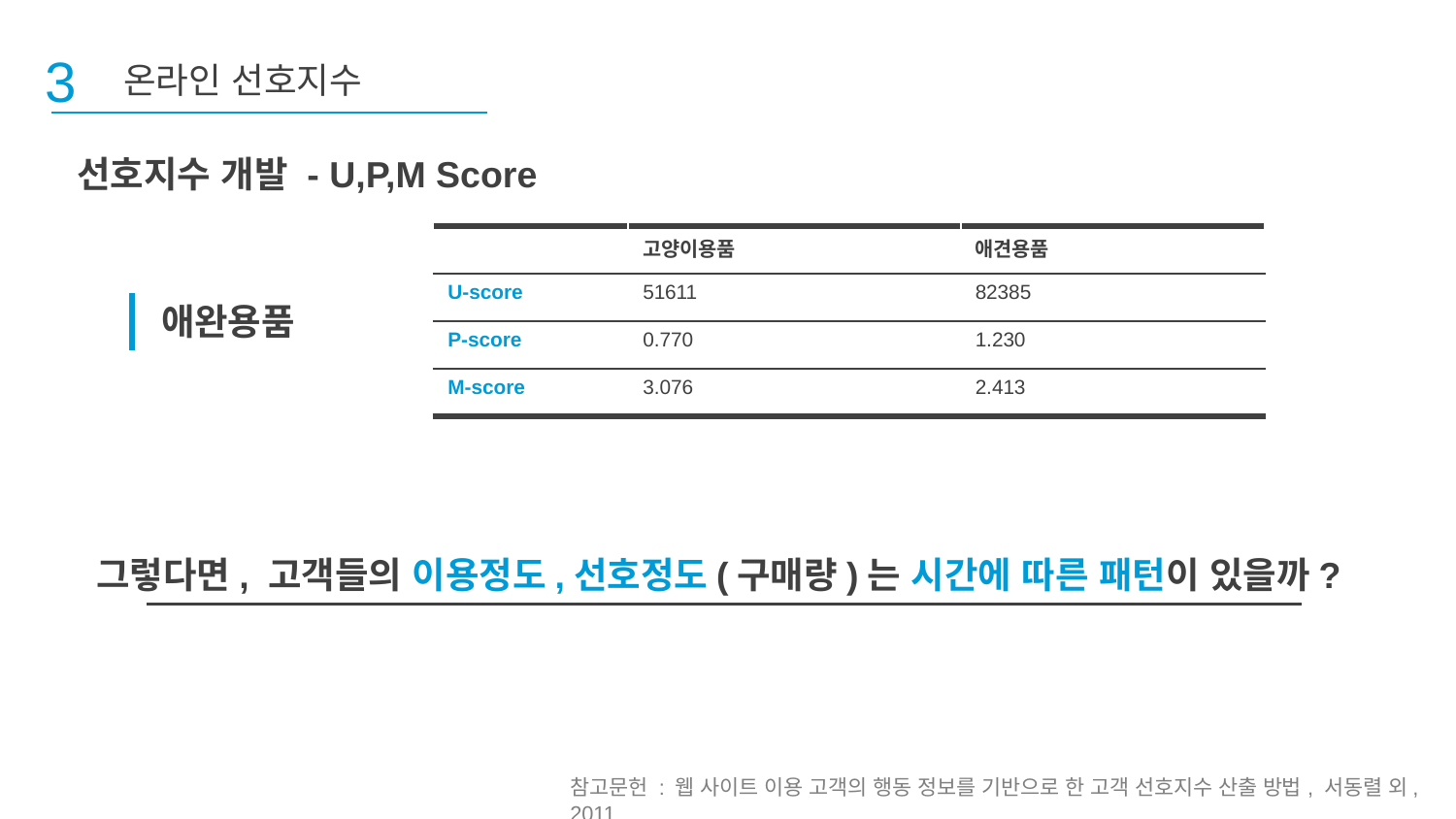

3
온라인 선호지수
선호지수 개발 - U,P,M Score
|  | 고양이용품 | 애견용품 |
| --- | --- | --- |
| U-score | 51611 | 82385 |
| P-score | 0.770 | 1.230 |
| M-score | 3.076 | 2.413 |
애완용품
그렇다면, 고객들의 이용정도,선호정도(구매량)는 시간에 따른 패턴이 있을까?
참고문헌 : 웹 사이트 이용 고객의 행동 정보를 기반으로 한 고객 선호지수 산출 방법, 서동렬 외, 2011